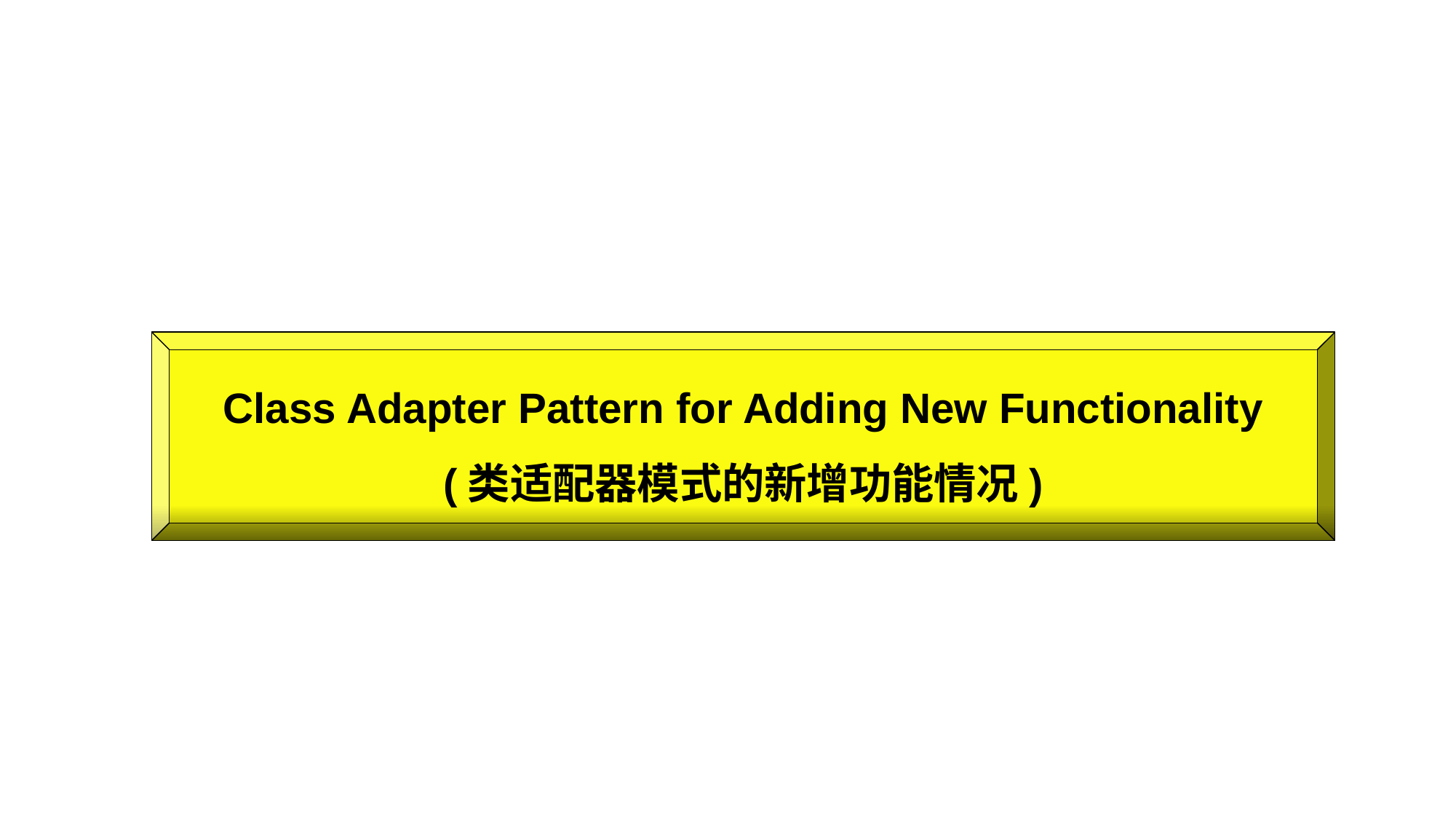

#
Class Adapter Pattern for Adding New Functionality
(类适配器模式的新增功能情况)
15